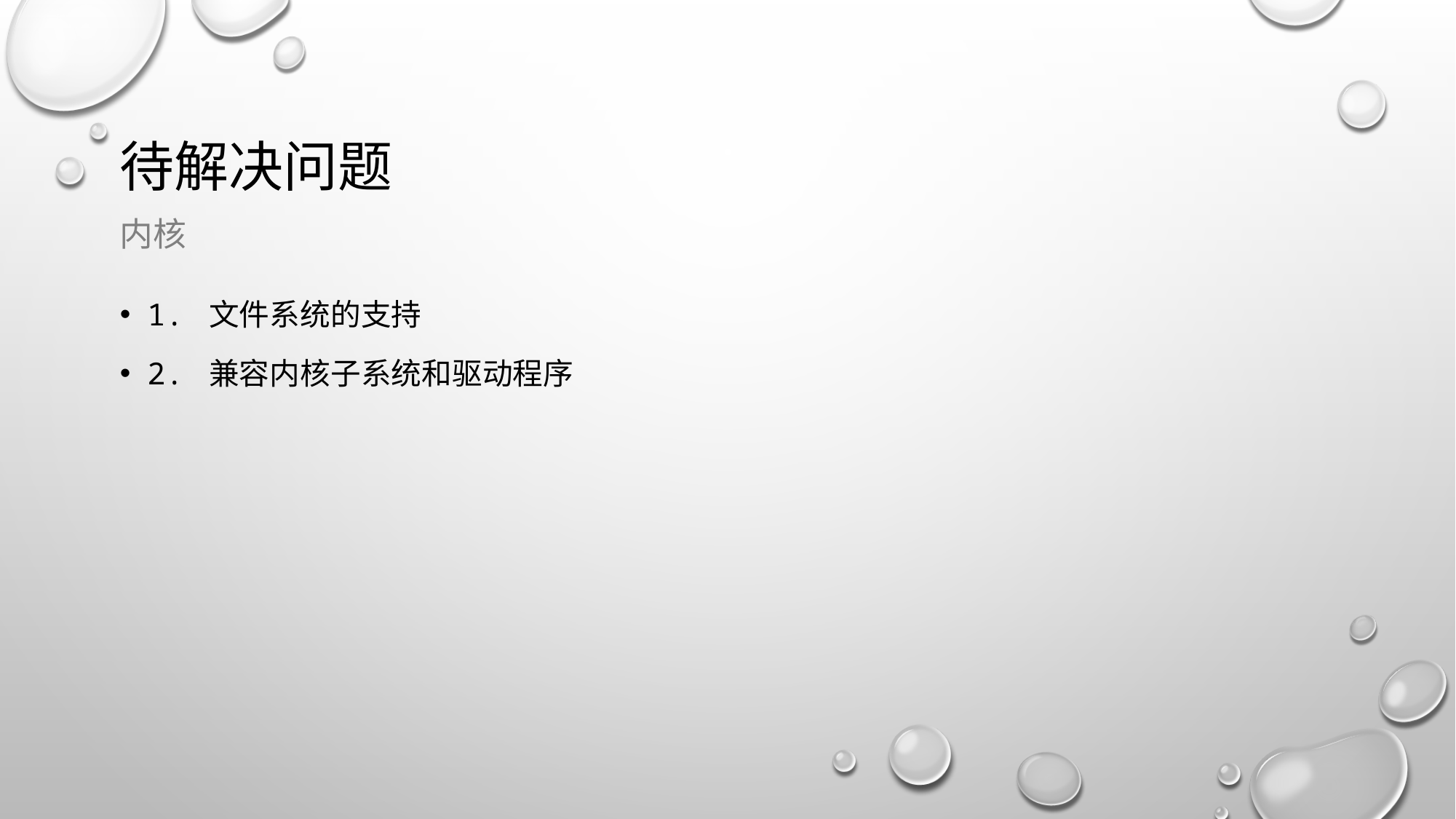

# 待解决问题
内核
1. 文件系统的支持
2. 兼容内核子系统和驱动程序